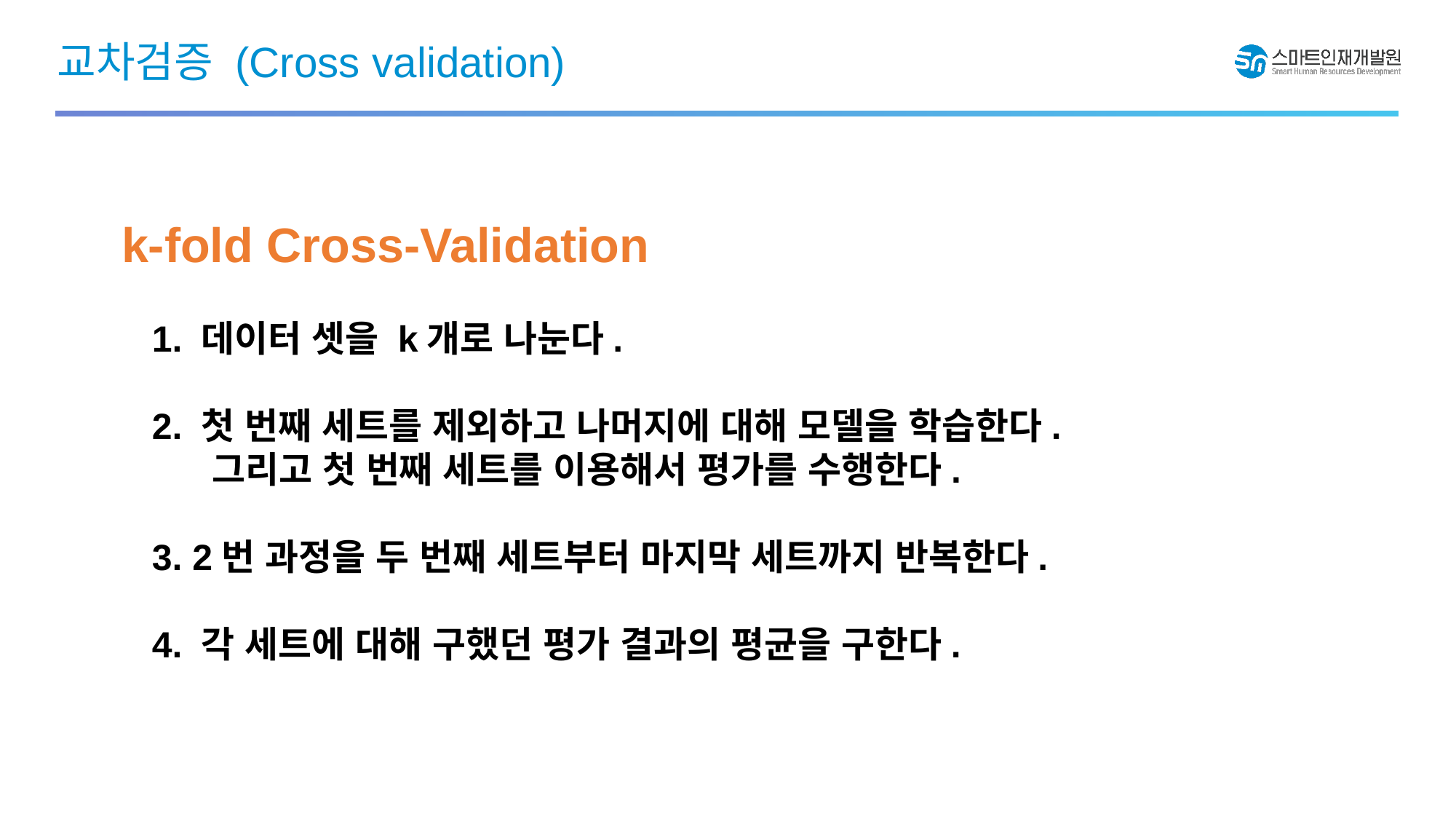

# 교차검증 (Cross validation)
k-fold Cross-Validation
   1. 데이터 셋을 k개로 나눈다.
   2. 첫 번째 세트를 제외하고 나머지에 대해 모델을 학습한다.
        그리고 첫 번째 세트를 이용해서 평가를 수행한다.
   3. 2번 과정을 두 번째 세트부터 마지막 세트까지 반복한다.
   4. 각 세트에 대해 구했던 평가 결과의 평균을 구한다.